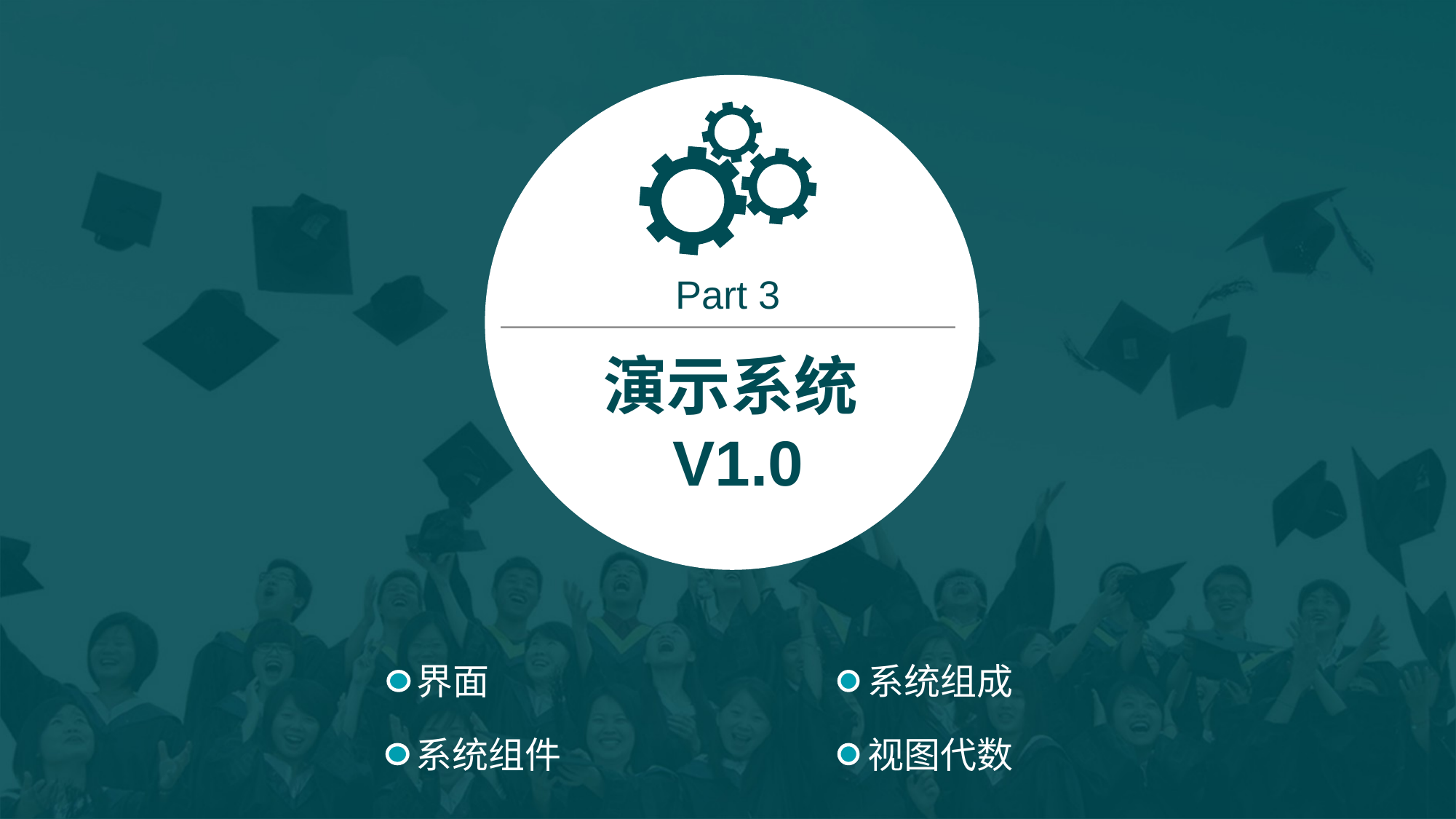

Part 3

演示系统V1.0
界面
系统组成

视图代数
系统组件